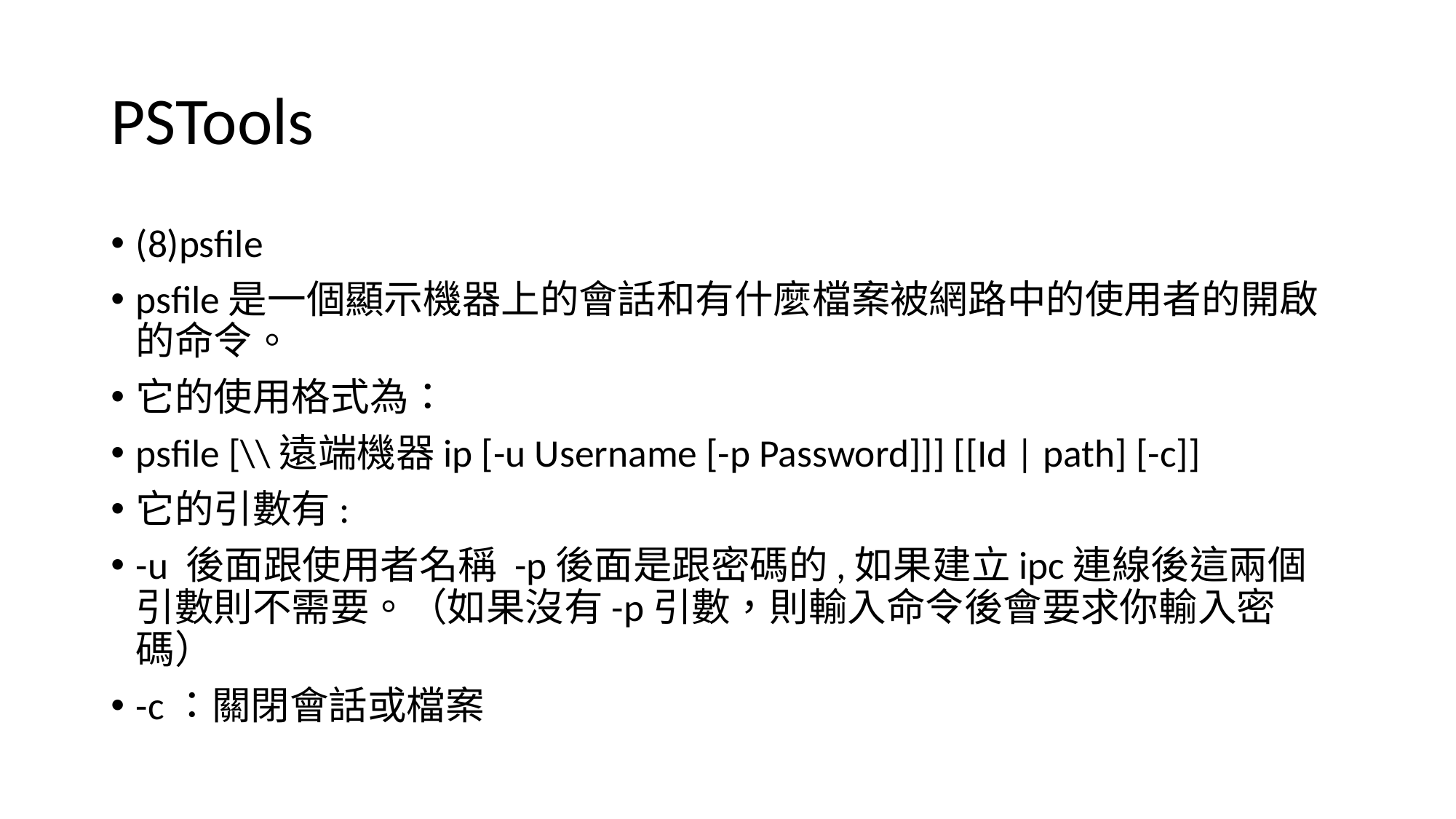

# PSTools
(8)psfile
psfile是一個顯示機器上的會話和有什麼檔案被網路中的使用者的開啟的命令。
它的使用格式為：
psfile [\\遠端機器ip [-u Username [-p Password]]] [[Id | path] [-c]]
它的引數有:
-u 後面跟使用者名稱 -p後面是跟密碼的,如果建立ipc連線後這兩個引數則不需要。（如果沒有-p引數，則輸入命令後會要求你輸入密碼）
-c：關閉會話或檔案